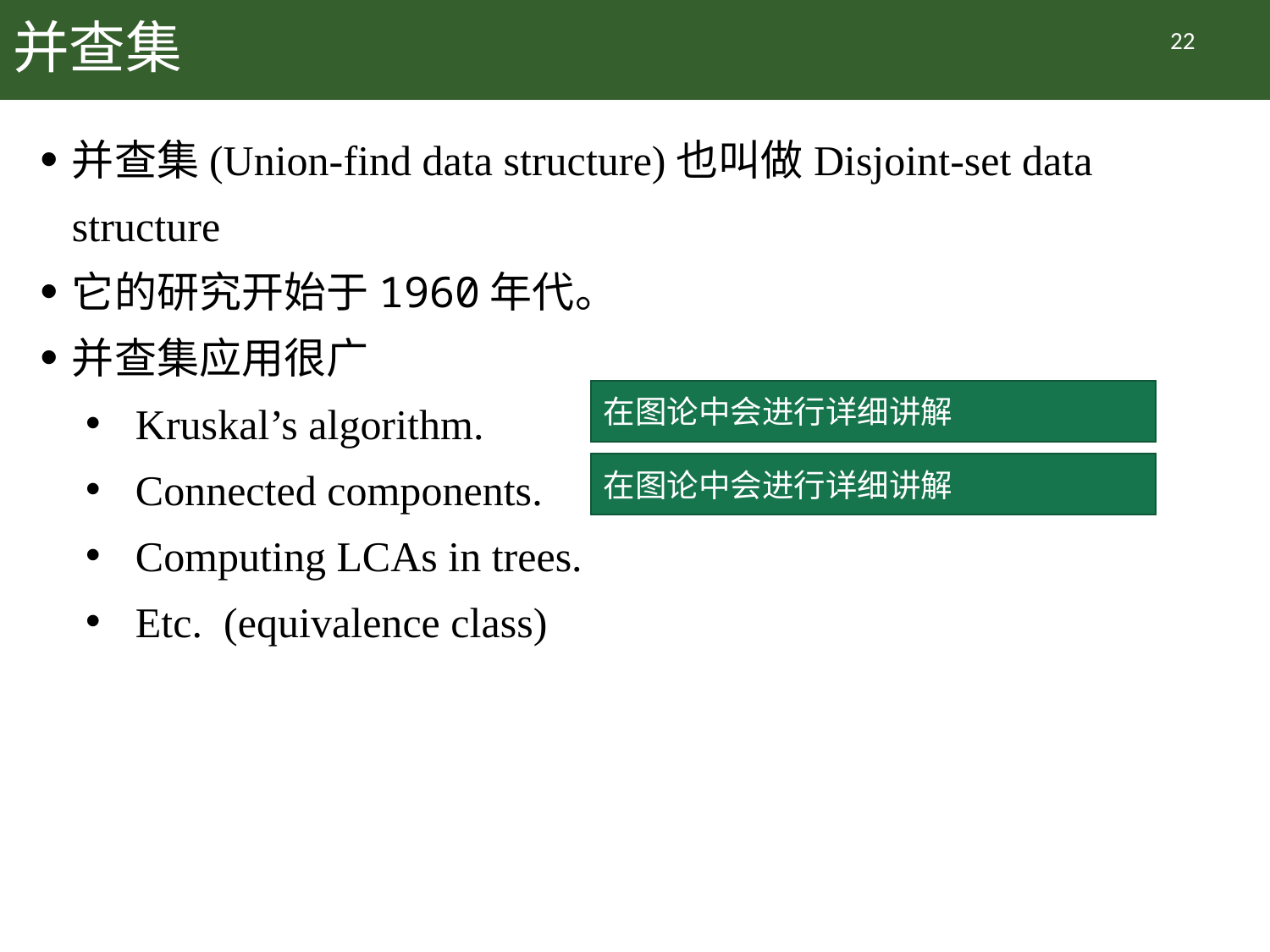

# 并查集
22
并查集(Union-find data structure)也叫做Disjoint-set data structure
它的研究开始于1960年代。
并查集应用很广
Kruskal’s algorithm.
Connected components.
Computing LCAs in trees.
Etc.  (equivalence class)
在图论中会进行详细讲解
在图论中会进行详细讲解